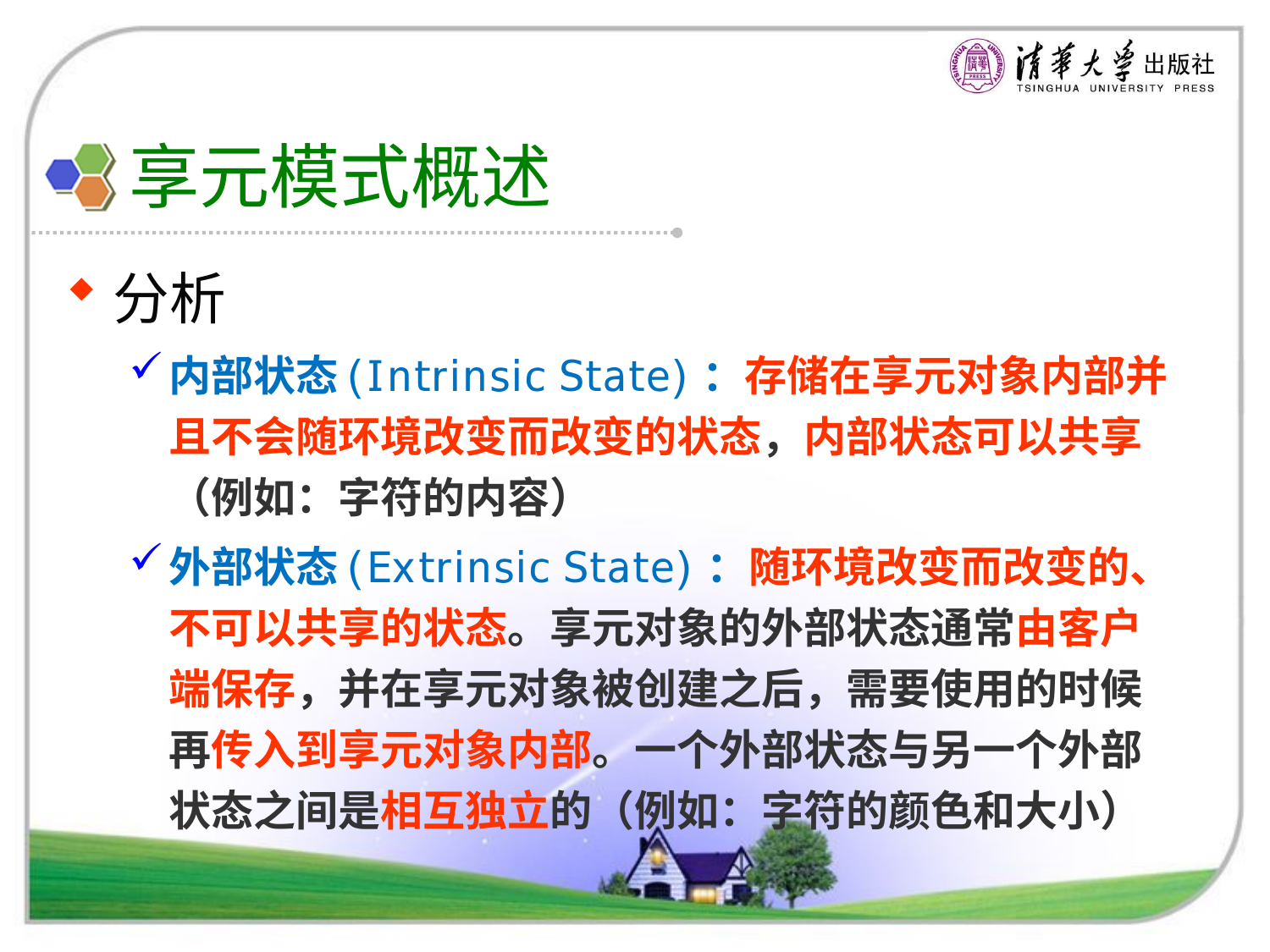

# 享元模式概述
分析
内部状态(Intrinsic State)：存储在享元对象内部并且不会随环境改变而改变的状态，内部状态可以共享（例如：字符的内容）
外部状态(Extrinsic State)：随环境改变而改变的、不可以共享的状态。享元对象的外部状态通常由客户端保存，并在享元对象被创建之后，需要使用的时候再传入到享元对象内部。一个外部状态与另一个外部状态之间是相互独立的（例如：字符的颜色和大小）